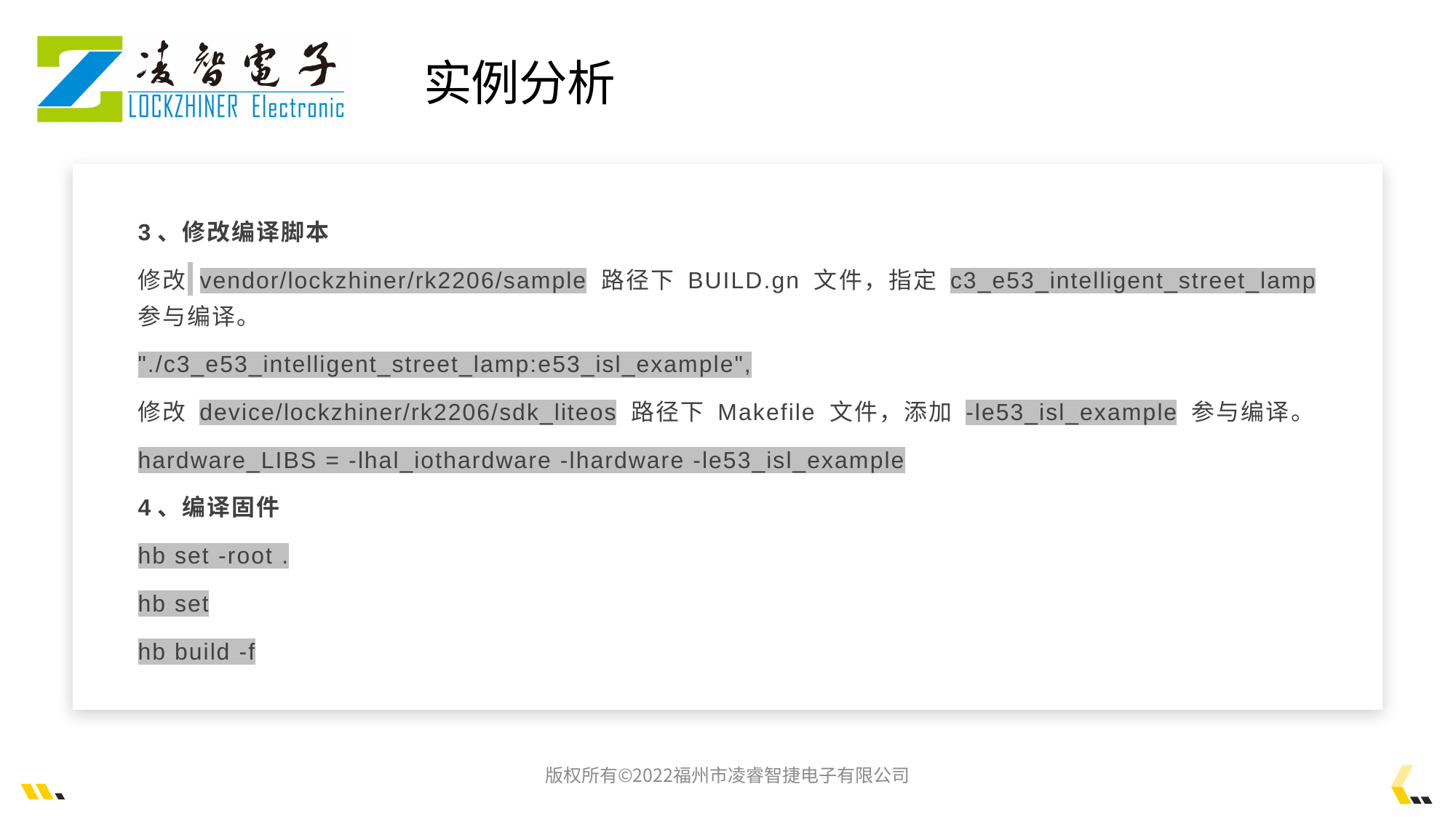

实例分析

3、修改编译脚本
修改 vendor/lockzhiner/rk2206/sample 路径下 BUILD.gn 文件，指定 c3_e53_intelligent_street_lamp 参与编译。
"./c3_e53_intelligent_street_lamp:e53_isl_example",
修改 device/lockzhiner/rk2206/sdk_liteos 路径下 Makefile 文件，添加 -le53_isl_example 参与编译。
hardware_LIBS = -lhal_iothardware -lhardware -le53_isl_example
4、编译固件
hb set -root .
hb set
hb build -f
版权所有©2022福州市凌睿智捷电子有限公司
15